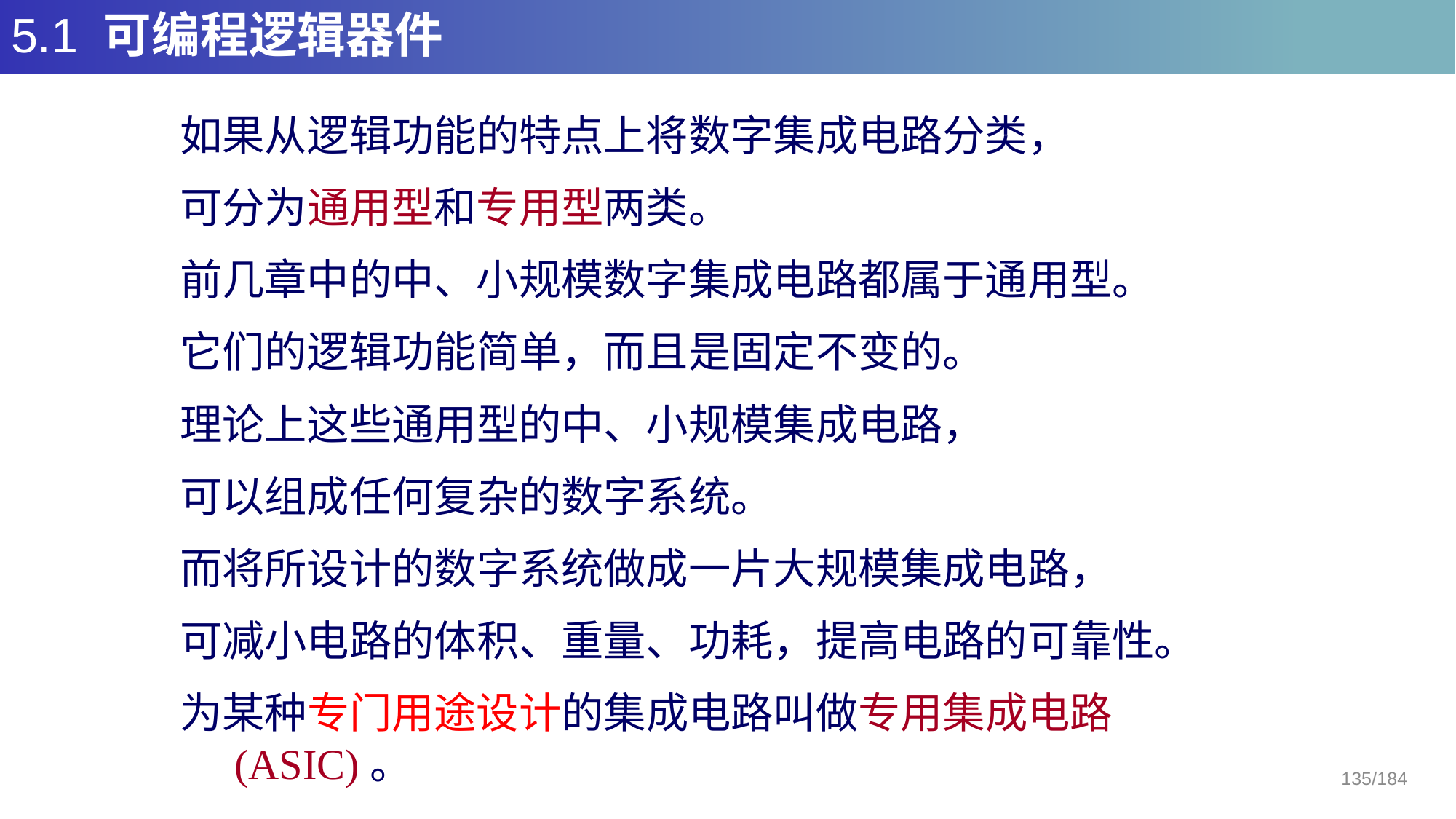

# 5.1 可编程逻辑器件
如果从逻辑功能的特点上将数字集成电路分类，
可分为通用型和专用型两类。
前几章中的中、小规模数字集成电路都属于通用型。
它们的逻辑功能简单，而且是固定不变的。
理论上这些通用型的中、小规模集成电路，
可以组成任何复杂的数字系统。
而将所设计的数字系统做成一片大规模集成电路，
可减小电路的体积、重量、功耗，提高电路的可靠性。
为某种专门用途设计的集成电路叫做专用集成电路(ASIC)。
135/184